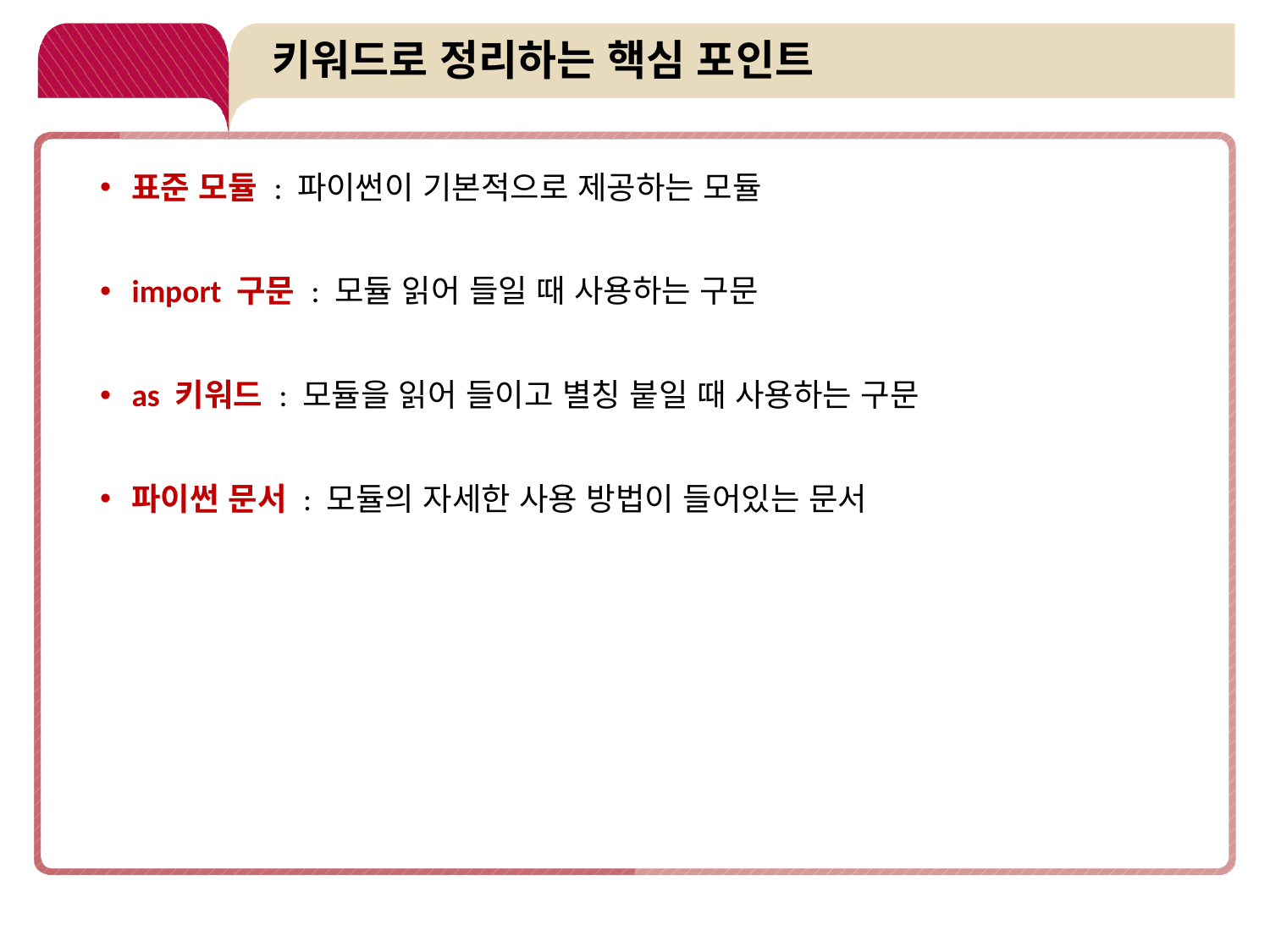

# 키워드로 정리하는 핵심 포인트
표준 모듈 : 파이썬이 기본적으로 제공하는 모듈

import 구문 : 모듈 읽어 들일 때 사용하는 구문

as 키워드 : 모듈을 읽어 들이고 별칭 붙일 때 사용하는 구문

파이썬 문서 : 모듈의 자세한 사용 방법이 들어있는 문서